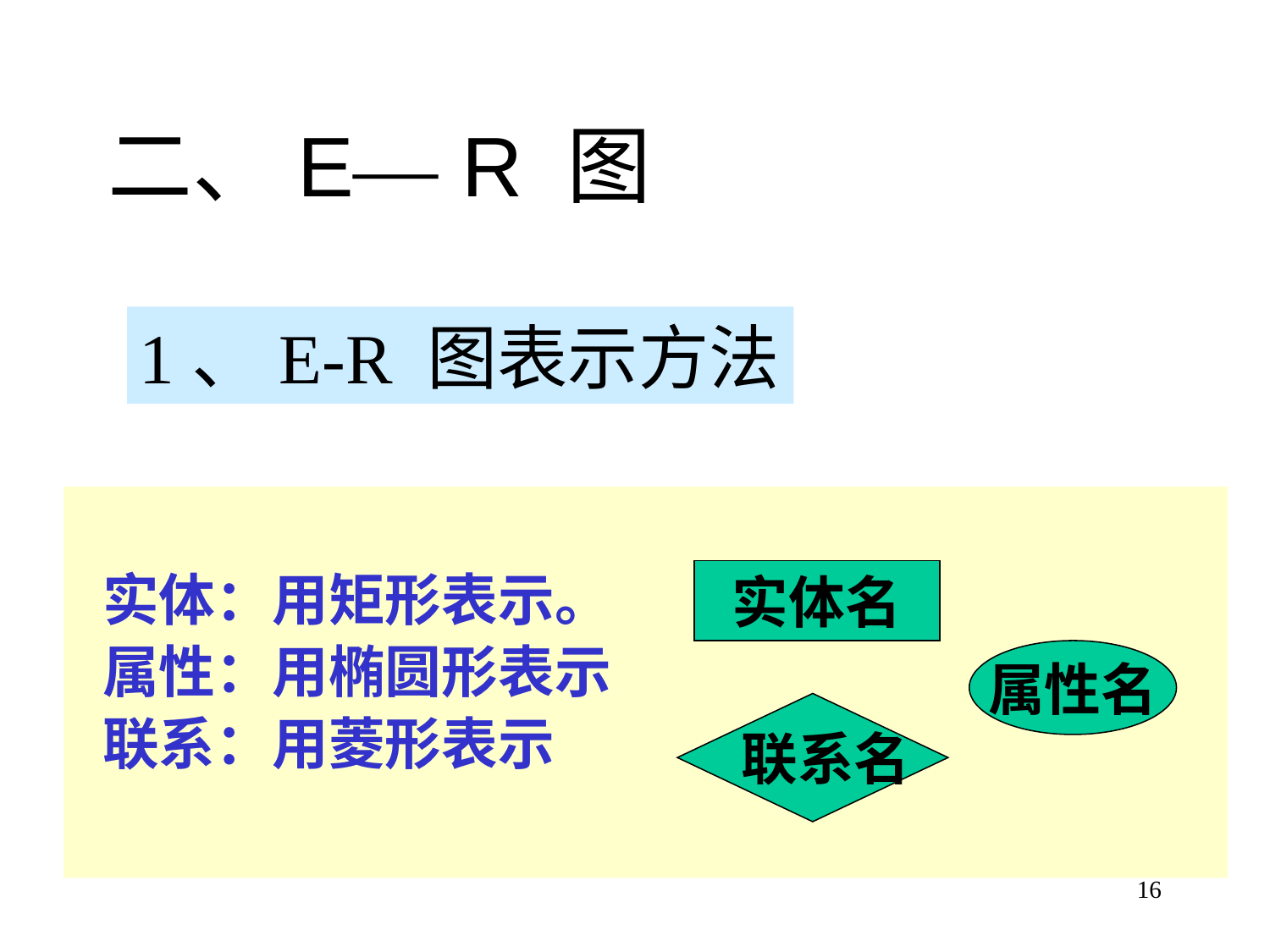

二、E— R 图
1、E-R 图表示方法

 实体：用矩形表示。
 属性：用椭圆形表示
 联系：用菱形表示

实体名
属性名
 联系名
16